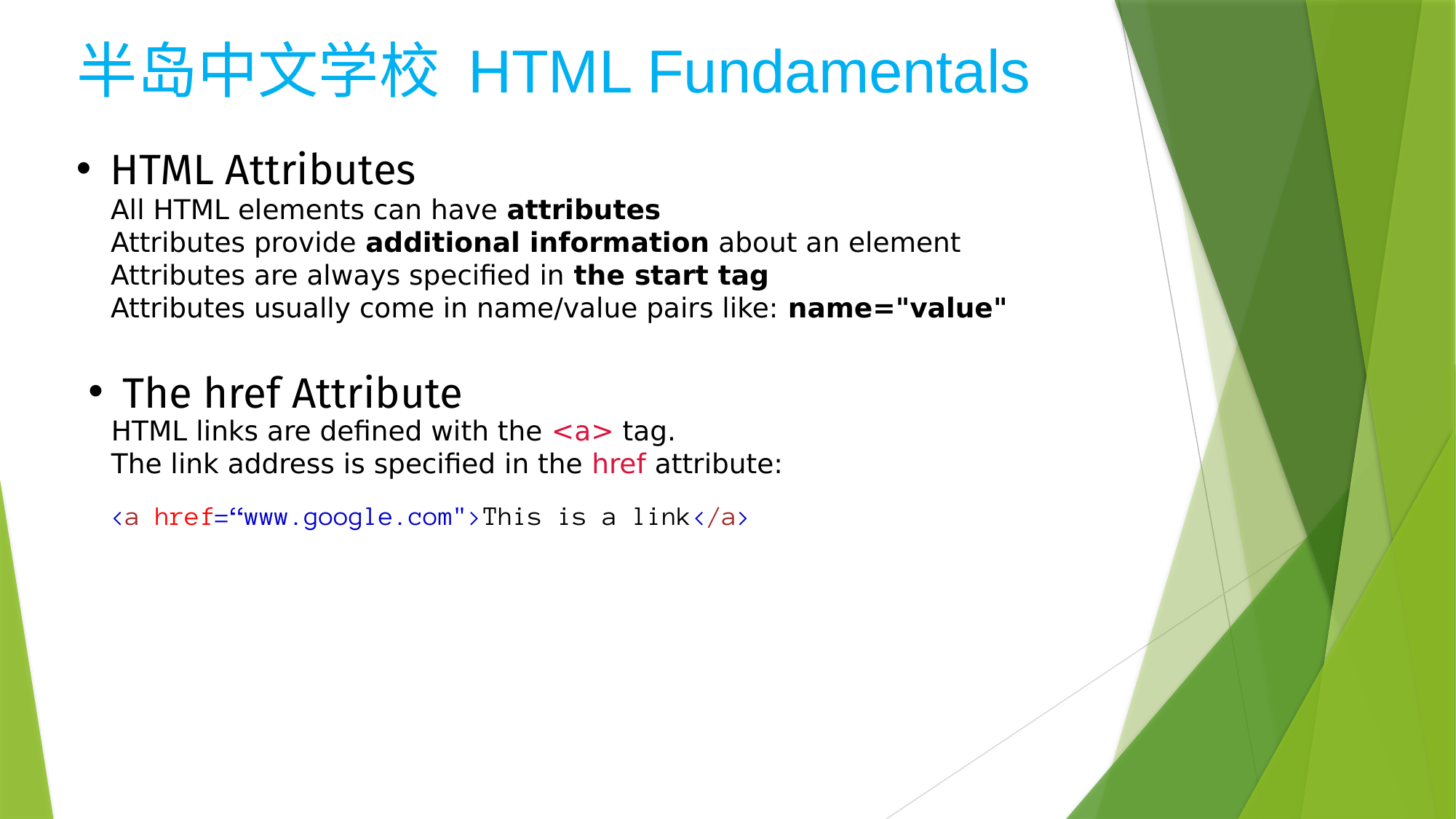

半岛中文学校 HTML Fundamentals
HTML Attributes

All HTML elements can have attributes
Attributes provide additional information about an element
Attributes are always specified in the start tag
Attributes usually come in name/value pairs like: name="value"
The href Attribute

HTML links are defined with the <a> tag.
The link address is specified in the href attribute:
<a href=“www.google.com">This is a link</a>